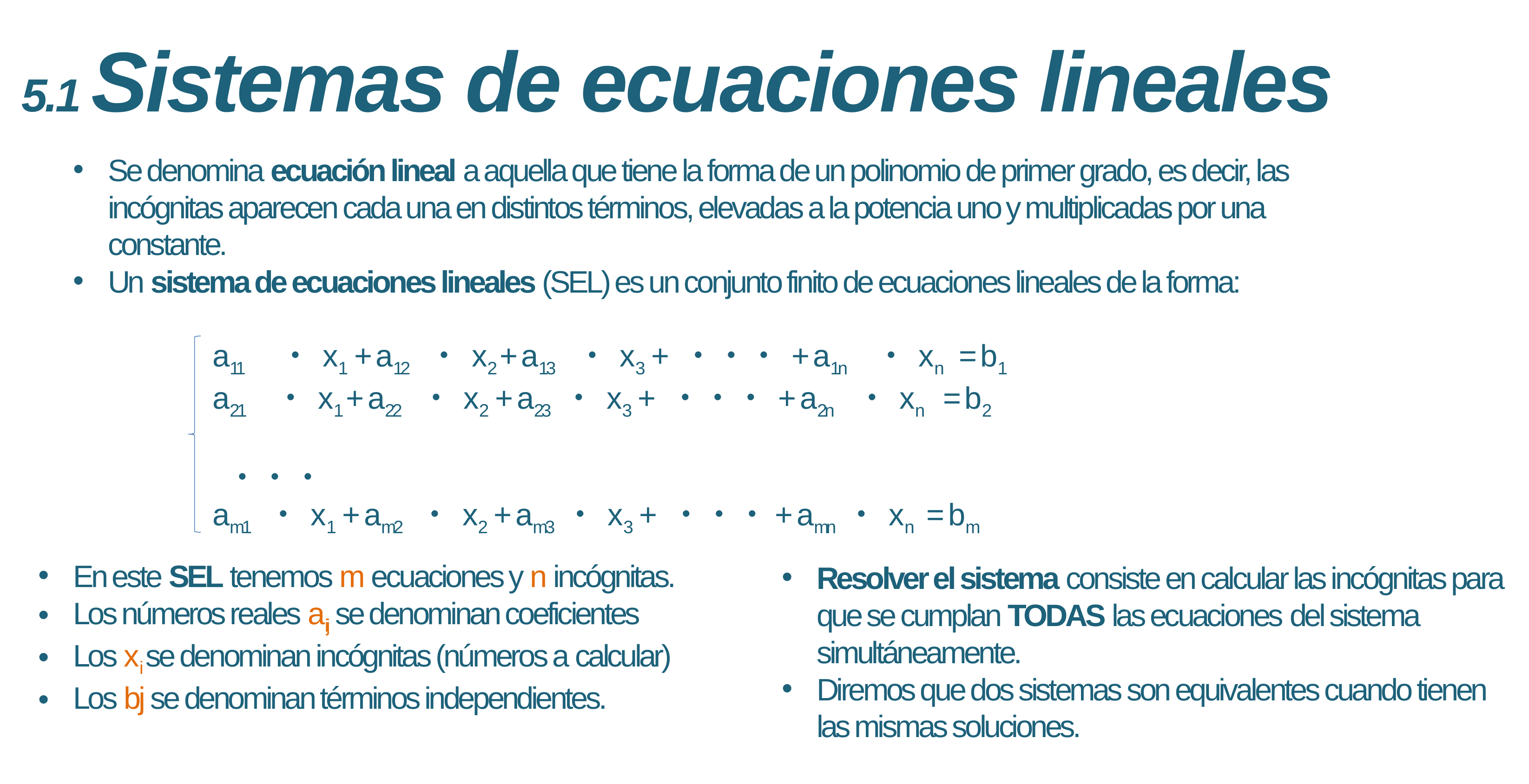

5.1 Sistemas de ecuaciones lineales

Se denomina ecuación lineal a aquella que tiene la forma de un polinomio de primer grado, es decir, las incógnitas aparecen cada una en distintos términos, elevadas a la potencia uno y multiplicadas por una constante.
Un sistema de ecuaciones lineales (SEL) es un conjunto finito de ecuaciones lineales de la forma:

		a11    ・ x1 + a12  ・ x2 + a13   ・ x3 + ・ ・ ・ + a1n   ・ xn   = b1
		a21   ・ x1 + a22  ・ x2 + a23  ・ x3 + ・ ・ ・ + a2n  ・ xn   = b2
		 ・ ・ ・
		am1 ・ x1 + am2 ・ x2 + am3 ・ x3 + ・ ・ ・+ amn ・ xn  = bm

En este SEL tenemos m ecuaciones y n incógnitas.
Los números reales aij se denominan coeficientes
Los xi se denominan incógnitas (números a calcular)
Los bj se denominan términos independientes.

Resolver el sistema consiste en calcular las incógnitas para que se cumplan TODAS las ecuaciones del sistema simultáneamente.
Diremos que dos sistemas son equivalentes cuando tienen las mismas soluciones.